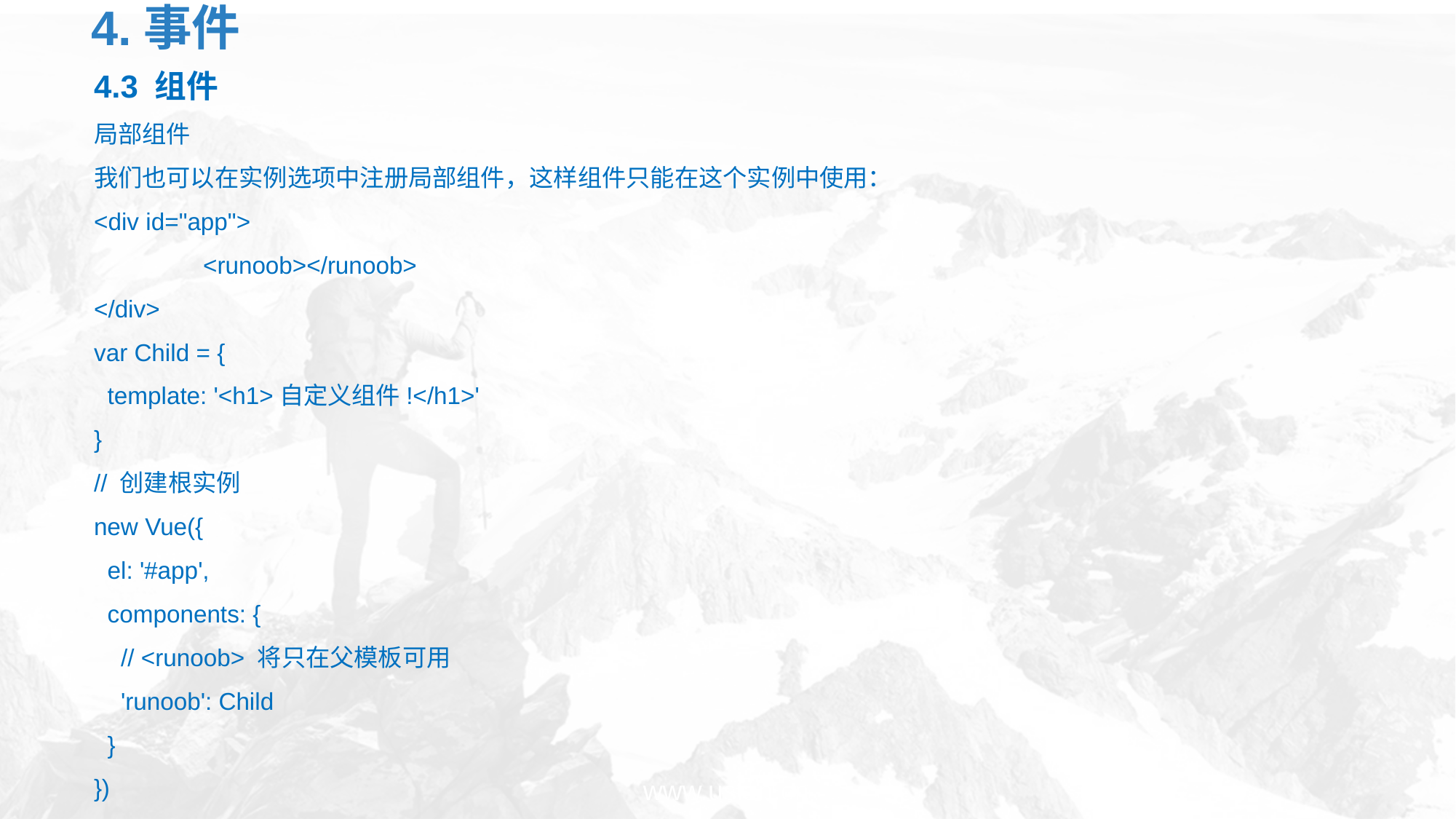

# 4.事件
4.3 组件
局部组件
我们也可以在实例选项中注册局部组件，这样组件只能在这个实例中使用：
<div id="app">
	<runoob></runoob>
</div>
var Child = {
  template: '<h1>自定义组件!</h1>'
}
// 创建根实例
new Vue({
  el: '#app',
  components: {
    // <runoob> 将只在父模板可用
    'runoob': Child
  }
})
www.usian.cn